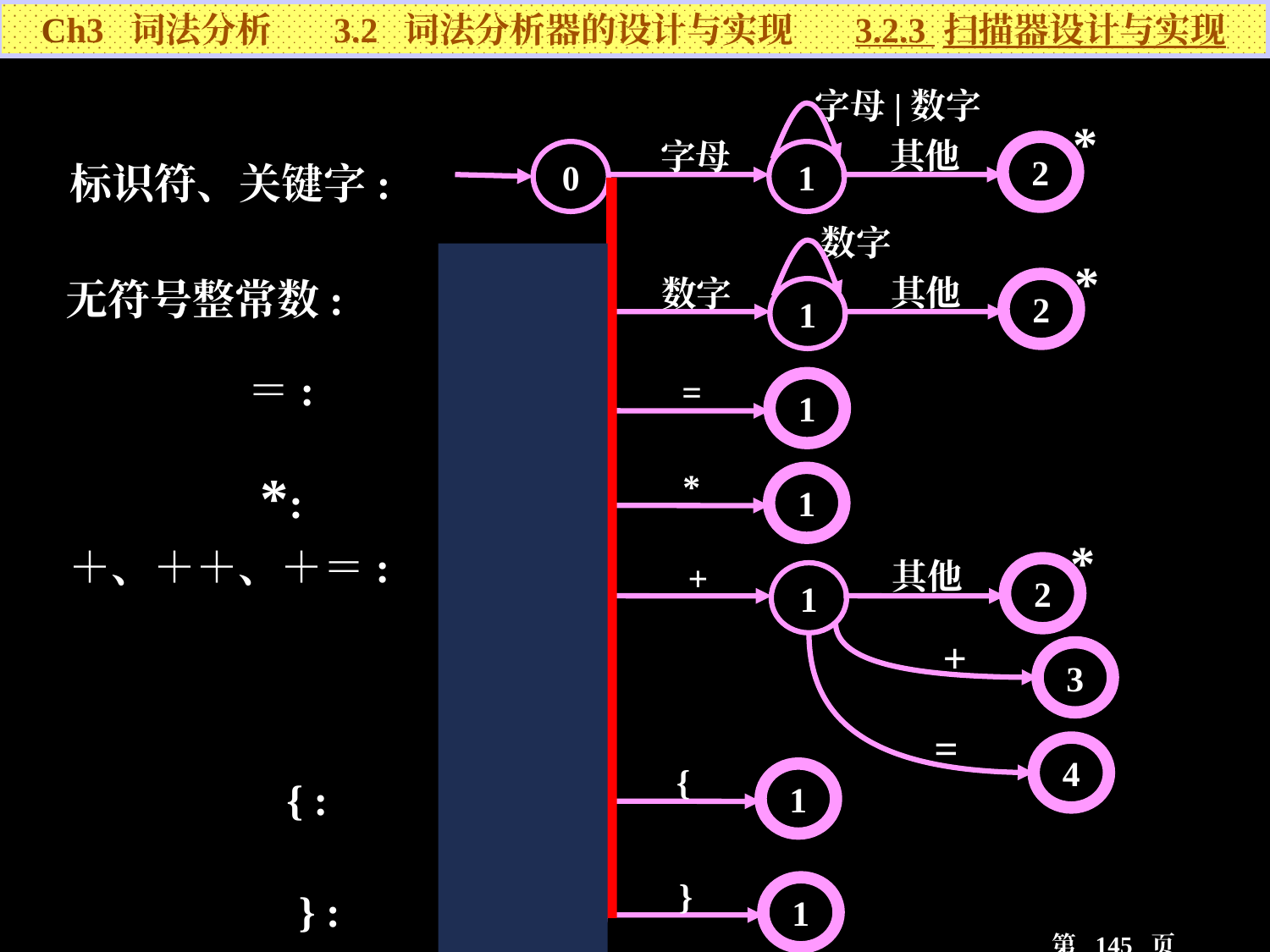

Ch3  词法分析      3.2  词法分析器的设计与实现      3.2.3 扫描器设计与实现
字母|数字

其他
字母
2
0
1
标识符、关键字:

*

数字

其他
数字
2
0
1

无符号整常数:

*
＝:
=
1
0

*:
*
1
0

*
＋、＋＋、＋＝:
其他
+
2
0
1

+
3
=
4
{
1
0

{ :
}
1
0

} :